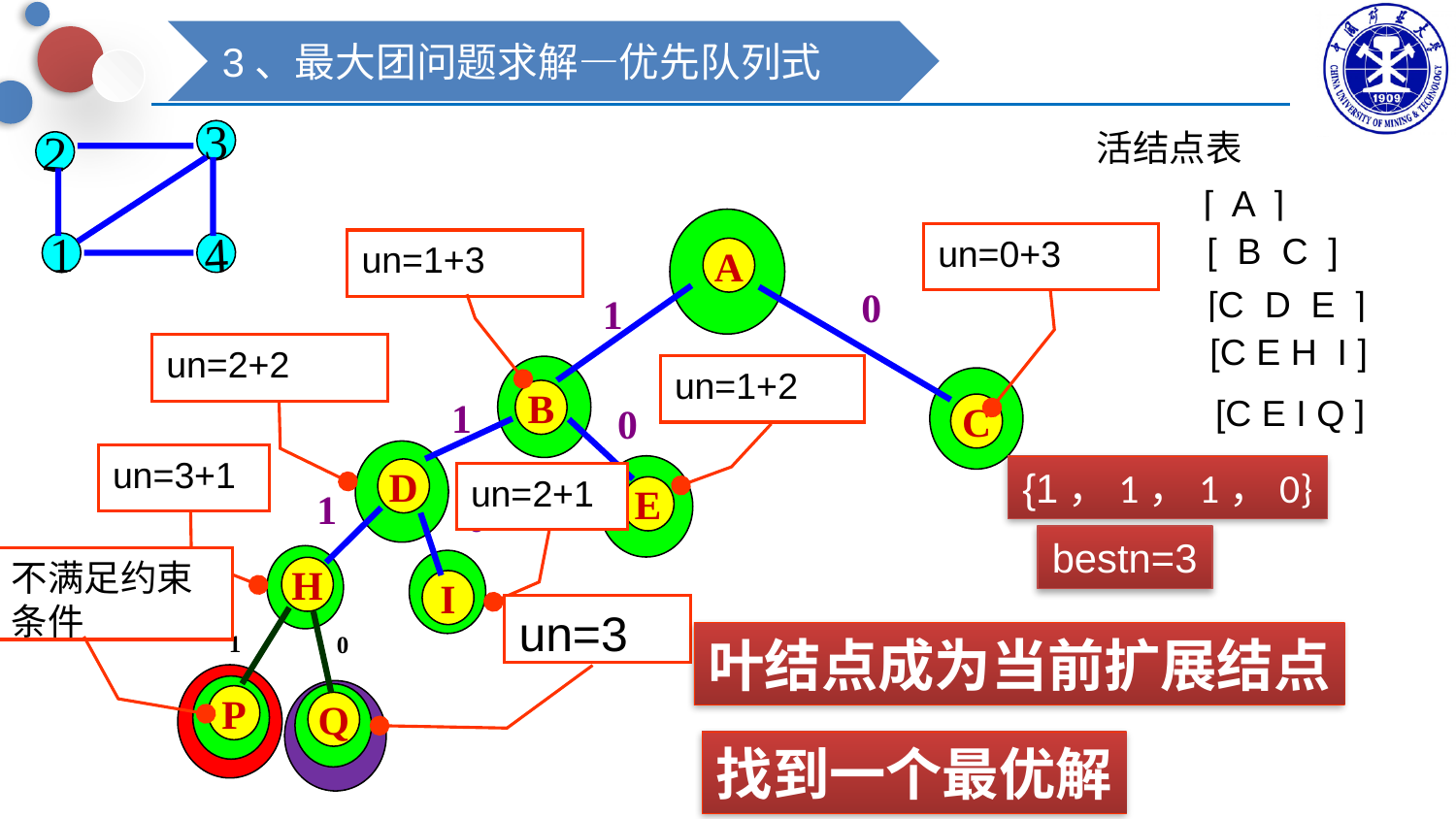

3、最大团问题求解—优先队列式
2
1

4
3

活结点表
[  A  ]

[  B  C  ]
un=0+3
un=1+3
A
[C  D  E  ]
0
1

[C E H  I ]
un=2+2

un=1+2

B
[C E I Q ]
1
0
C

un=3+1
{1，1，1，0}

D
un=2+1
1
E
0

bestn=3

不满足约束条件

H
I
un=3

1
叶结点成为当前扩展结点
0

P
Q
找到一个最优解